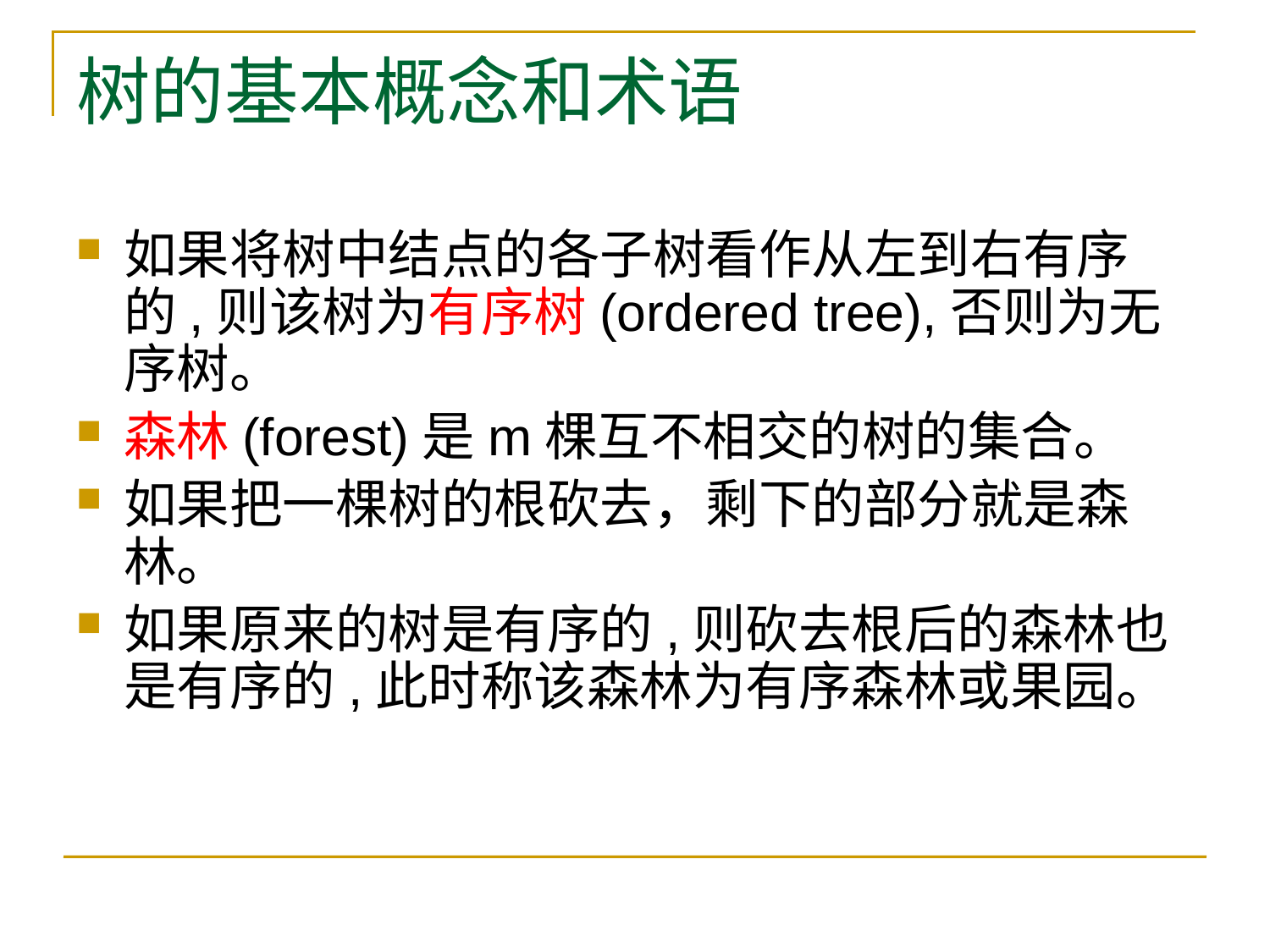

# 树的基本概念和术语
如果将树中结点的各子树看作从左到右有序的,则该树为有序树(ordered tree),否则为无序树。
森林(forest)是m棵互不相交的树的集合。
如果把一棵树的根砍去，剩下的部分就是森林。
如果原来的树是有序的,则砍去根后的森林也是有序的,此时称该森林为有序森林或果园。